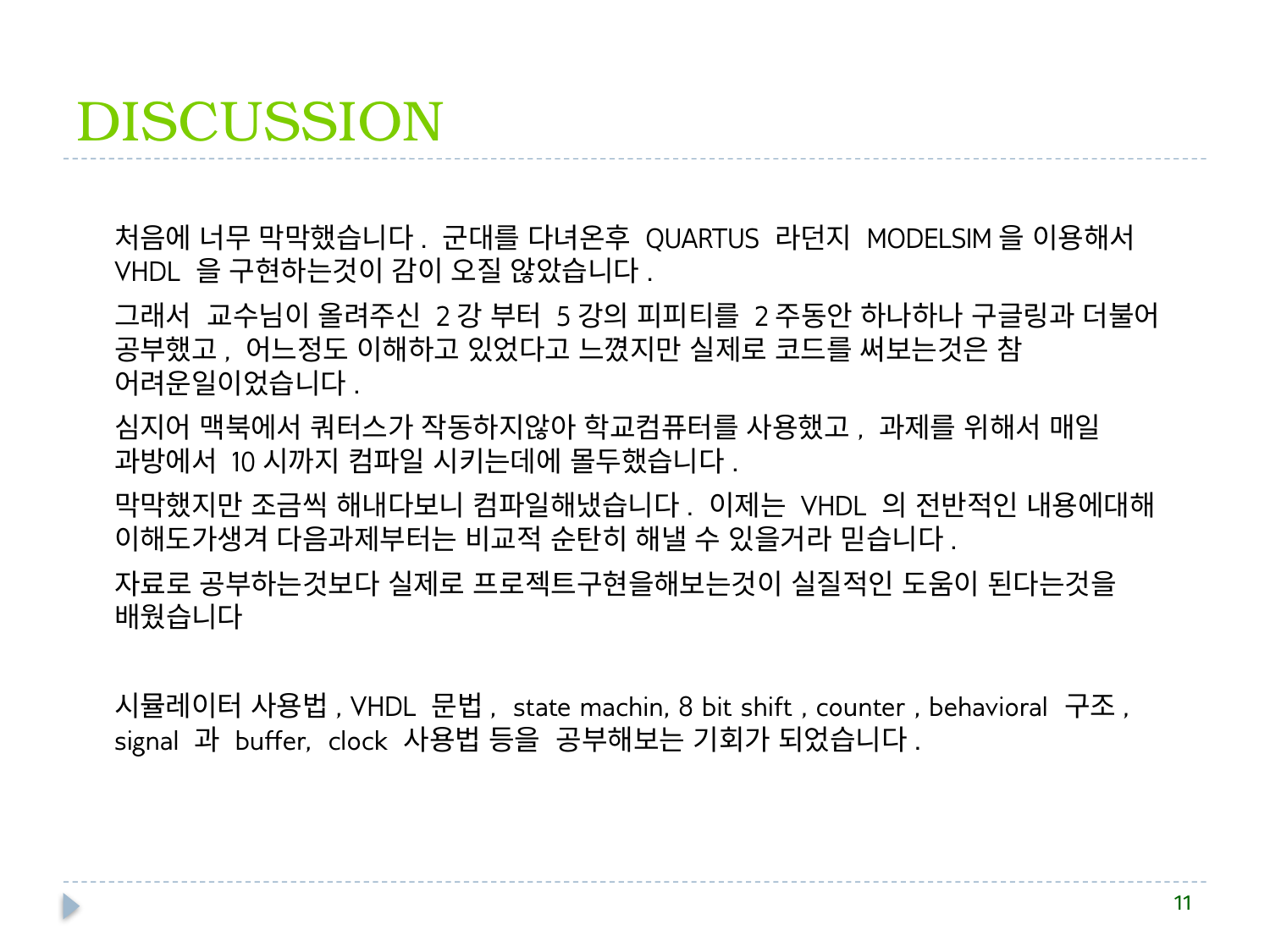

# DISCUSSION

	처음에 너무 막막했습니다. 군대를 다녀온후 QUARTUS 라던지 MODELSIM을 이용해서 VHDL 을 구현하는것이 감이 오질 않았습니다.
	그래서  교수님이 올려주신 2강 부터 5강의 피피티를 2주동안 하나하나 구글링과 더불어 공부했고, 어느정도 이해하고 있었다고 느꼈지만 실제로 코드를 써보는것은 참 어려운일이었습니다.
	심지어 맥북에서 쿼터스가 작동하지않아 학교컴퓨터를 사용했고, 과제를 위해서 매일 과방에서 10시까지 컴파일 시키는데에 몰두했습니다.
	막막했지만 조금씩 해내다보니 컴파일해냈습니다. 이제는 VHDL 의 전반적인 내용에대해 이해도가생겨 다음과제부터는 비교적 순탄히 해낼 수 있을거라 믿습니다.
	자료로 공부하는것보다 실제로 프로젝트구현을해보는것이 실질적인 도움이 된다는것을 배웠습니다

	시뮬레이터 사용법, VHDL 문법,  state machin, 8 bit shift , counter , behavioral 구조,  signal 과 buffer,  clock 사용법 등을  공부해보는 기회가 되었습니다.